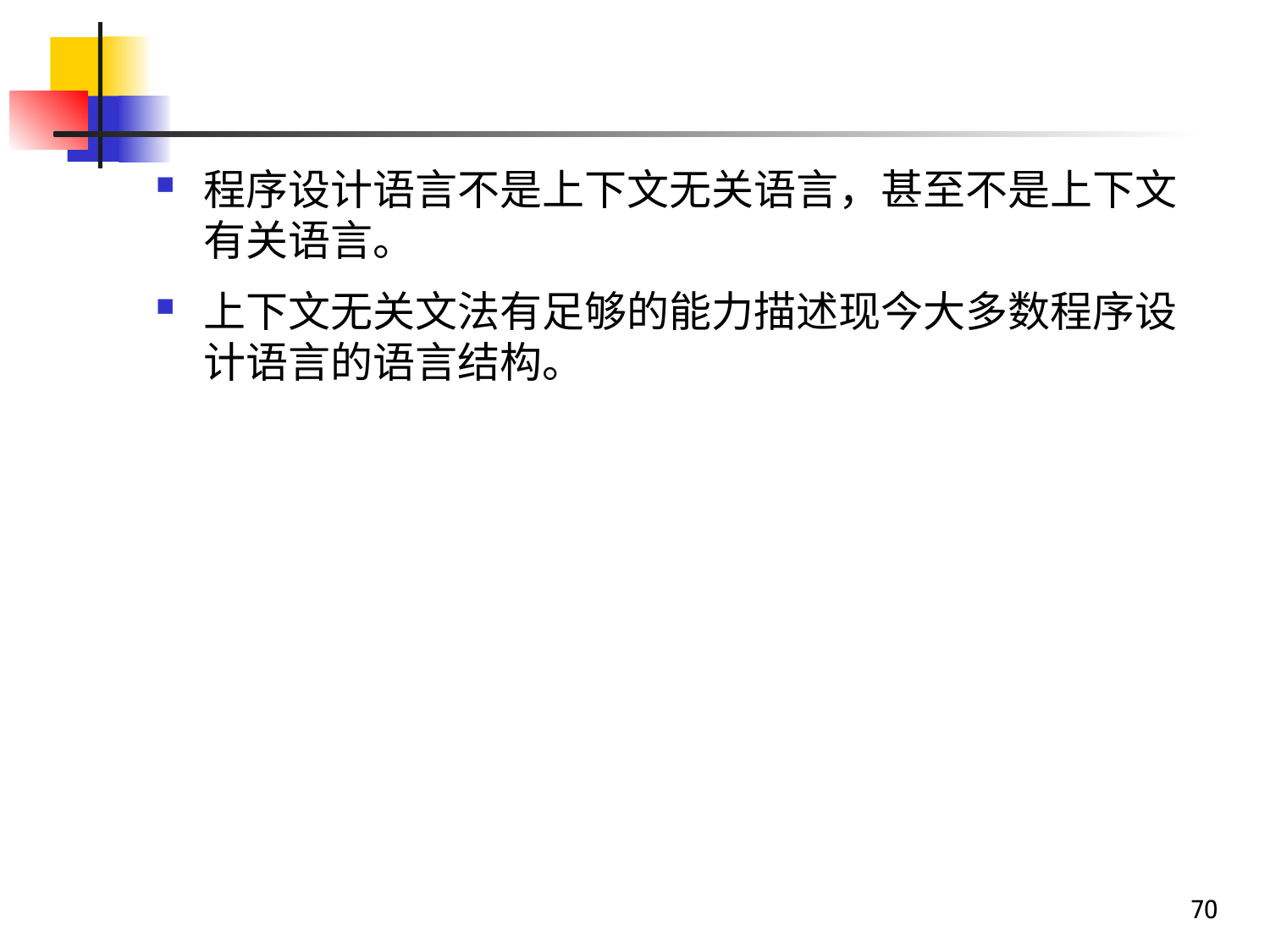

#
程序设计语言不是上下文无关语言，甚至不是上下文有关语言。
上下文无关文法有足够的能力描述现今大多数程序设计语言的语言结构。

70